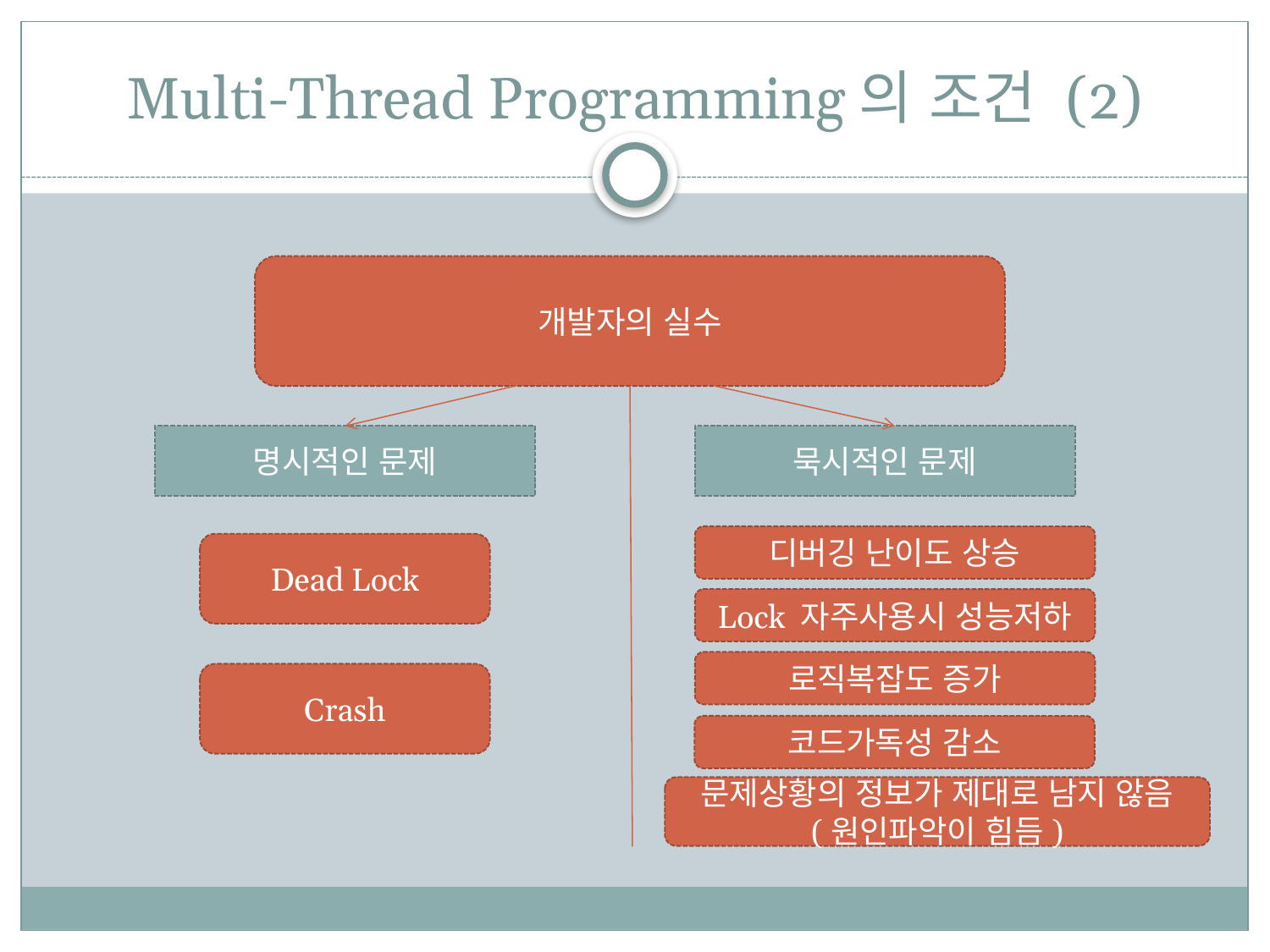

# Multi-Thread Programming의 조건 (2)

개발자의 실수
명시적인 문제
묵시적인 문제
디버깅 난이도 상승
Dead Lock
Lock 자주사용시 성능저하
로직복잡도 증가
Crash
코드가독성 감소
문제상황의 정보가 제대로 남지 않음
(원인파악이 힘듬)